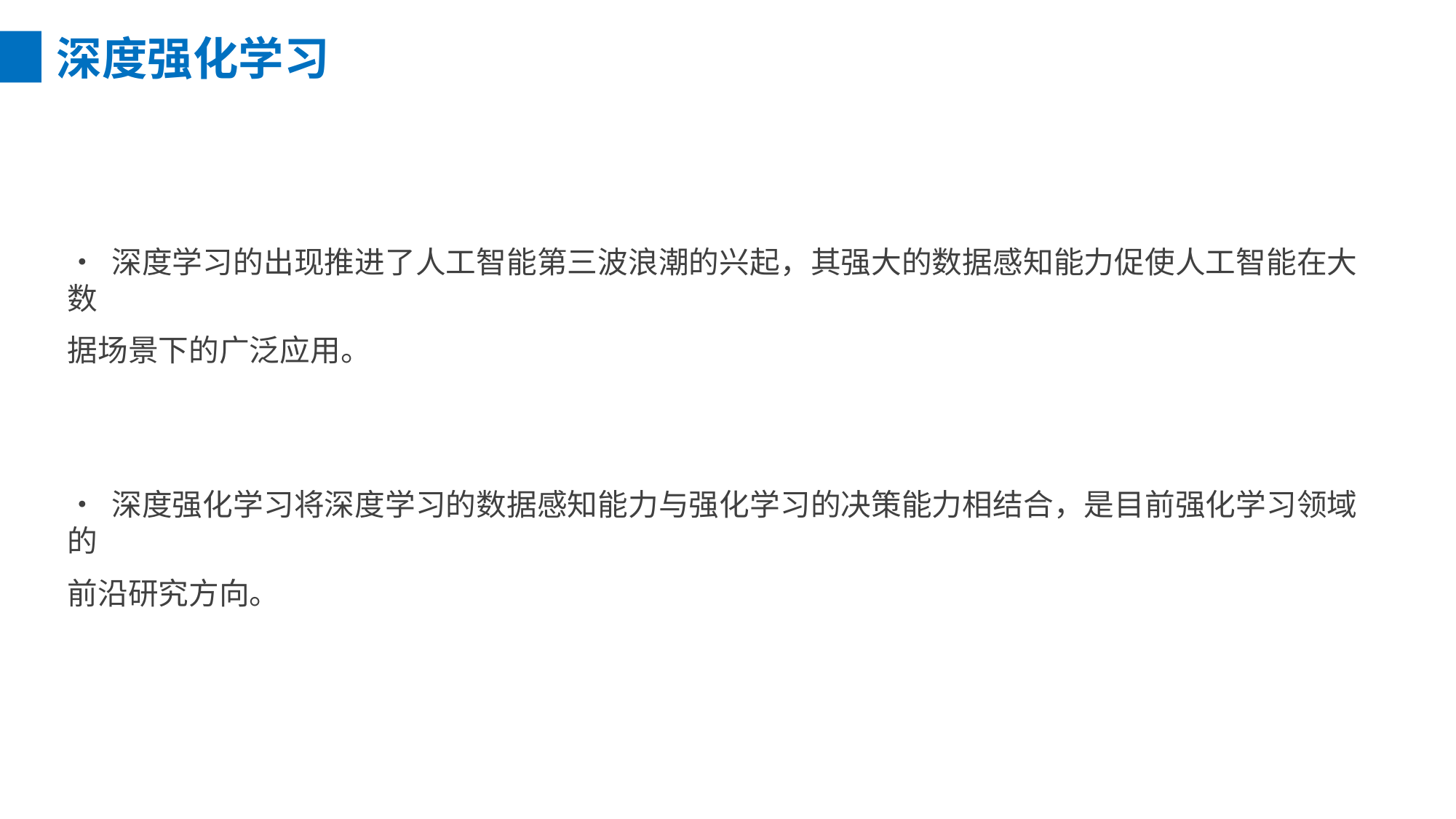

深度强化学习

• 深度学习的出现推进了人工智能第三波浪潮的兴起，其强大的数据感知能力促使人工智能在大数
据场景下的广泛应用。

• 深度强化学习将深度学习的数据感知能力与强化学习的决策能力相结合，是目前强化学习领域的
前沿研究方向。